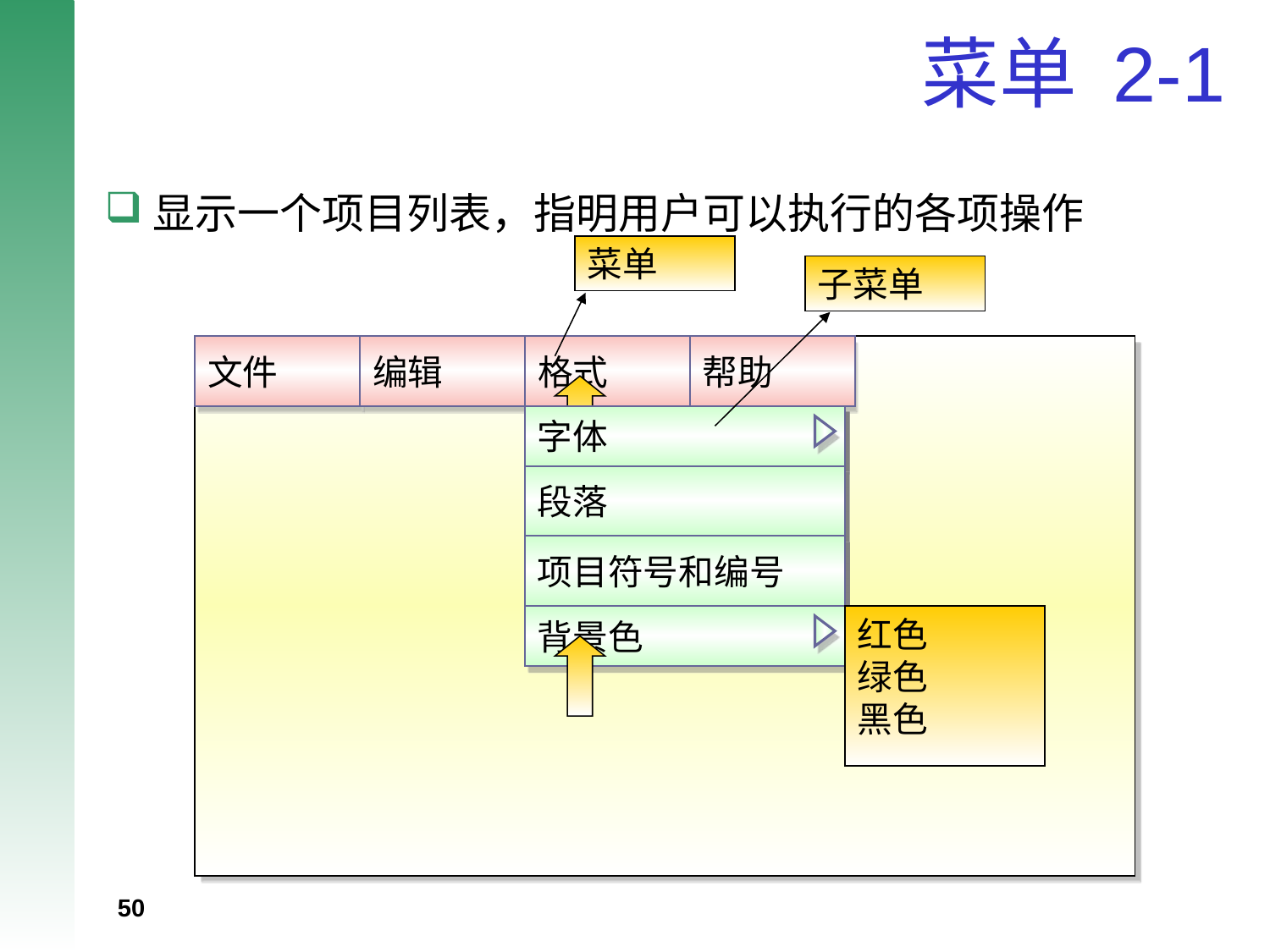

# 菜单 2-1
显示一个项目列表，指明用户可以执行的各项操作
菜单
子菜单

文件
编辑
格式
帮助

字体
段落
项目符号和编号
背景色

红色
绿色
黑色

50